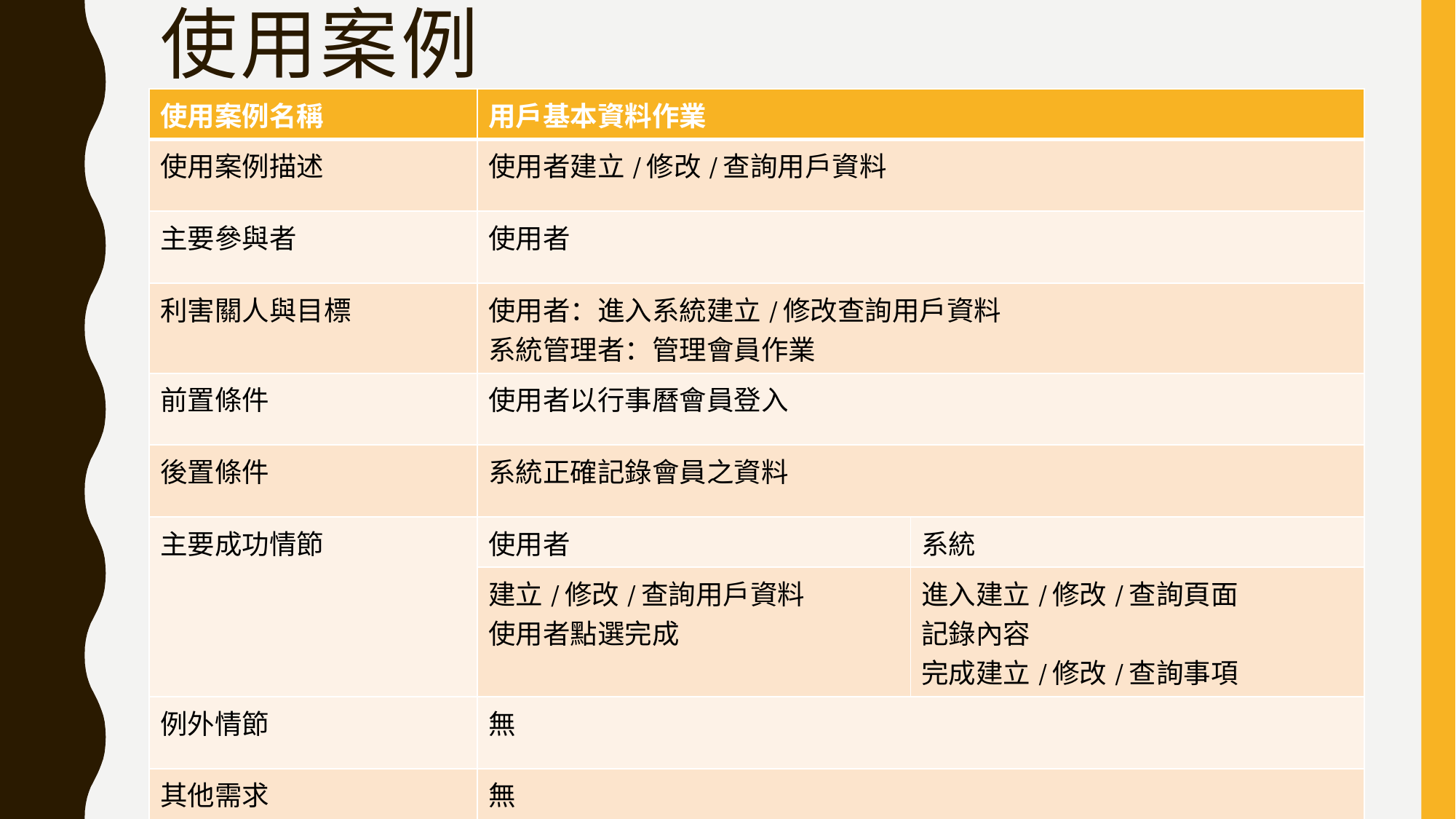

# 使用案例
| 使用案例名稱 | 用戶基本資料作業 |  |
| --- | --- | --- |
| 使用案例描述 | 使用者建立/修改/查詢用戶資料 |  |
| 主要參與者 | 使用者 |  |
| 利害關人與目標 | 使用者：進入系統建立/修改查詢用戶資料 系統管理者：管理會員作業 |  |
| 前置條件 | 使用者以行事曆會員登入 |  |
| 後置條件 | 系統正確記錄會員之資料 |  |
| 主要成功情節 | 使用者 | 系統 |
|  | 建立/修改/查詢用戶資料 使用者點選完成 | 進入建立/修改/查詢頁面 記錄內容 完成建立/修改/查詢事項 |
| 例外情節 | 無 |  |
| 其他需求 | 無 |  |
9